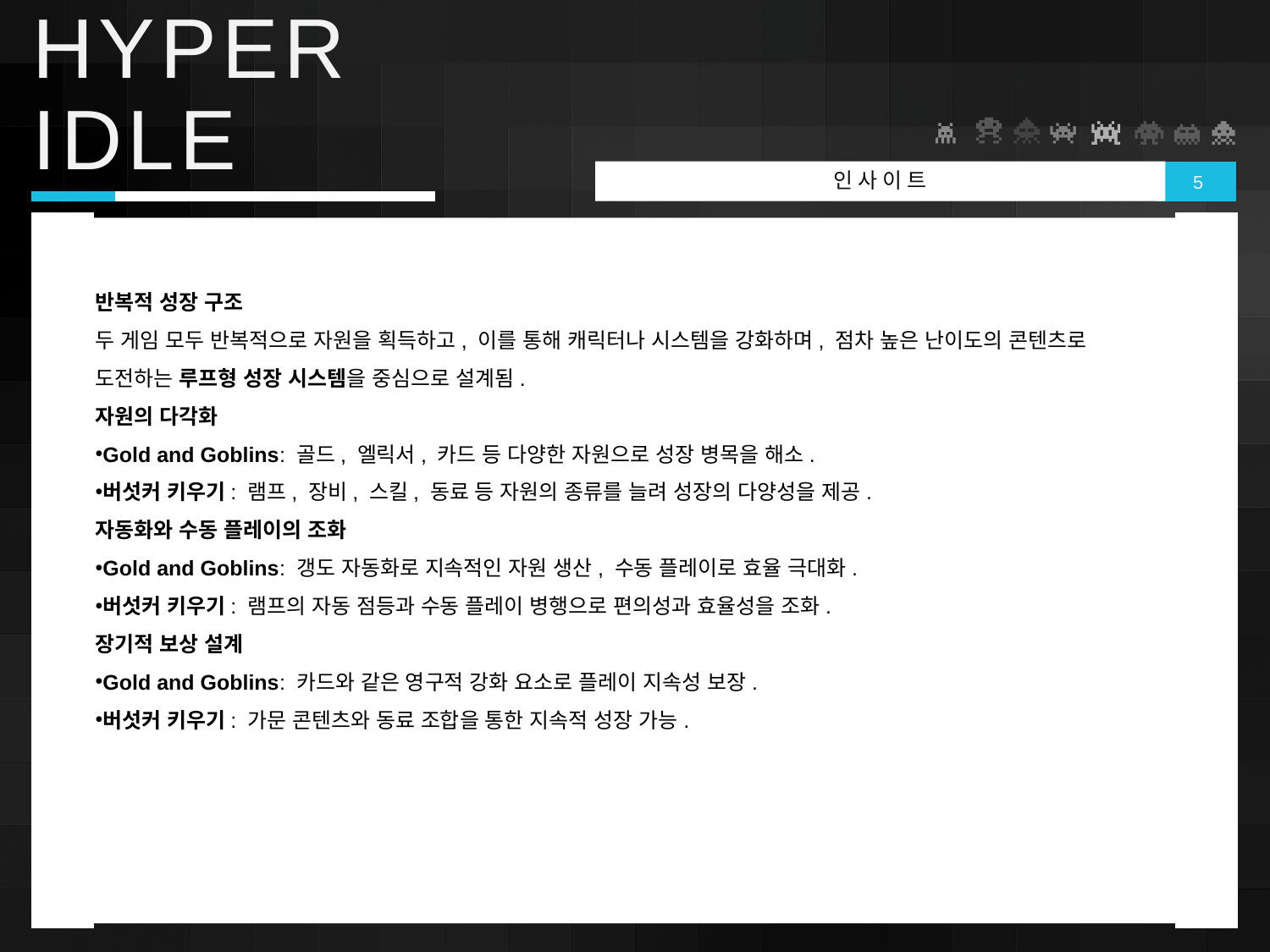

# HYPER IDLE
인사이트
5

반복적 성장 구조
두 게임 모두 반복적으로 자원을 획득하고, 이를 통해 캐릭터나 시스템을 강화하며, 점차 높은 난이도의 콘텐츠로 도전하는 루프형 성장 시스템을 중심으로 설계됨.
자원의 다각화
Gold and Goblins: 골드, 엘릭서, 카드 등 다양한 자원으로 성장 병목을 해소.
버섯커 키우기: 램프, 장비, 스킬, 동료 등 자원의 종류를 늘려 성장의 다양성을 제공.
자동화와 수동 플레이의 조화
Gold and Goblins: 갱도 자동화로 지속적인 자원 생산, 수동 플레이로 효율 극대화.
버섯커 키우기: 램프의 자동 점등과 수동 플레이 병행으로 편의성과 효율성을 조화.
장기적 보상 설계
Gold and Goblins: 카드와 같은 영구적 강화 요소로 플레이 지속성 보장.
버섯커 키우기: 가문 콘텐츠와 동료 조합을 통한 지속적 성장 가능.